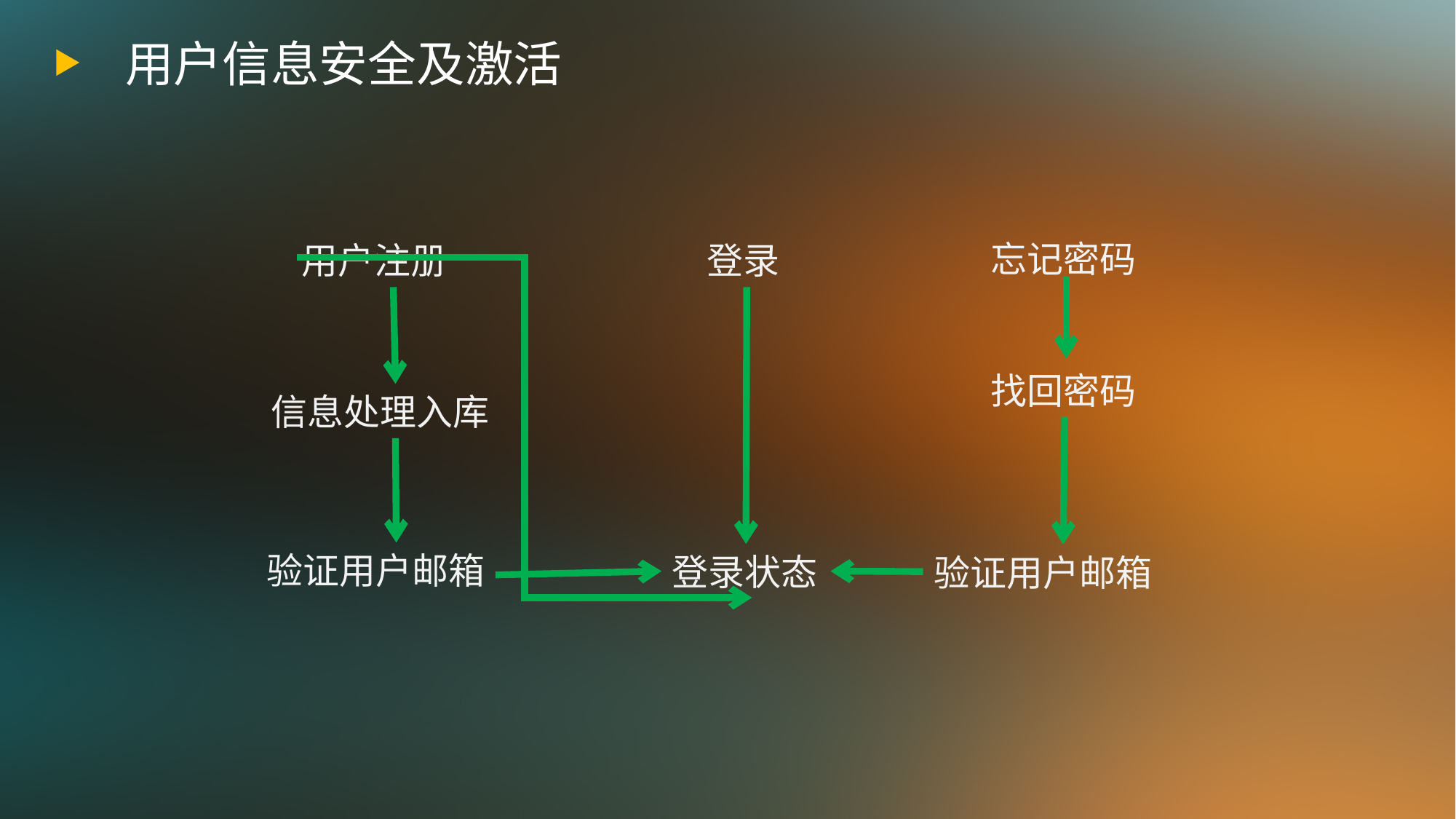

用户信息安全及激活

忘记密码
用户注册
登录
找回密码
信息处理入库
验证用户邮箱
登录状态
验证用户邮箱